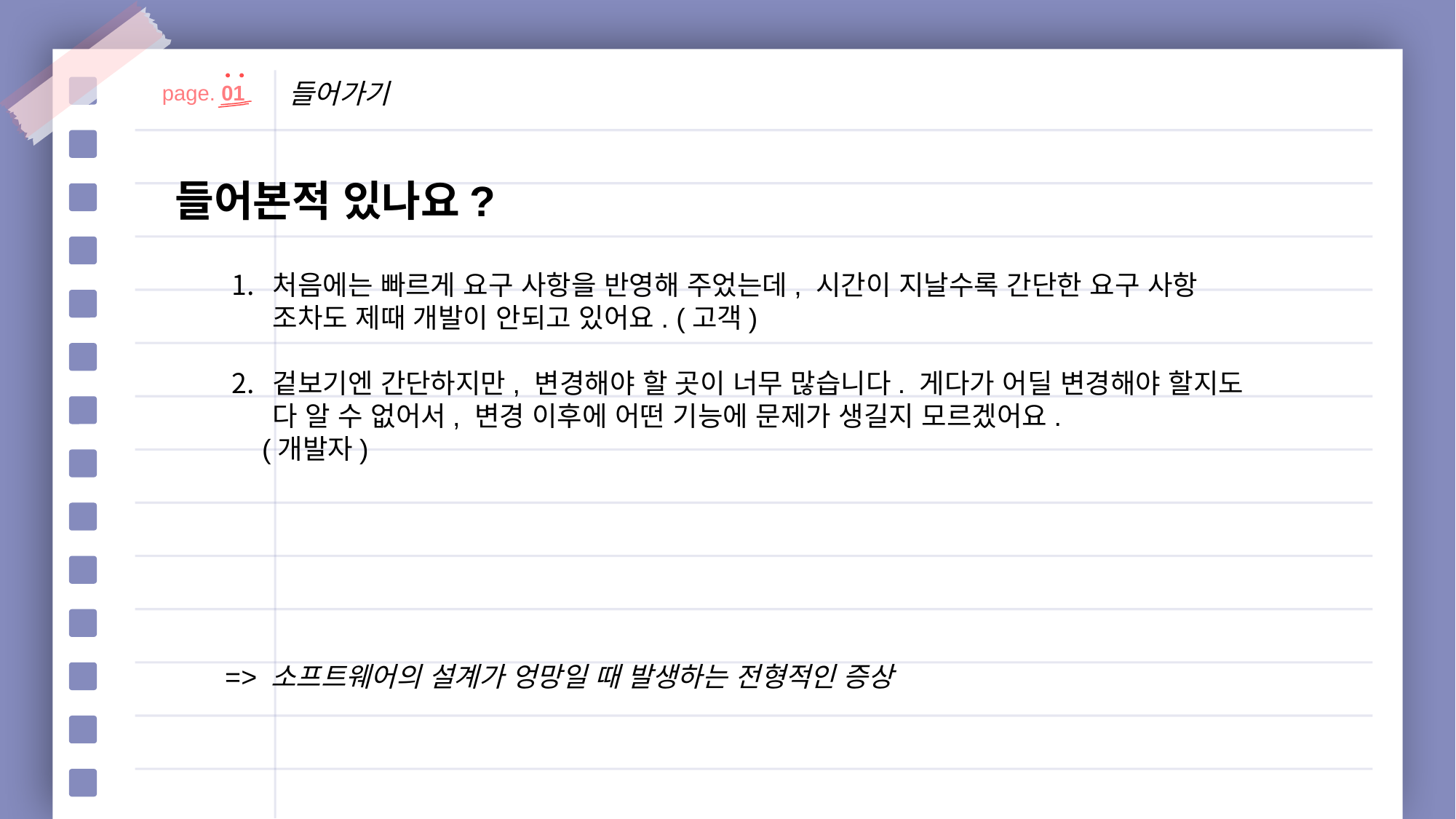

들어가기

page. 01
들어본적 있나요?
처음에는 빠르게 요구 사항을 반영해 주었는데, 시간이 지날수록 간단한 요구 사항 조차도 제때 개발이 안되고 있어요. (고객)

겉보기엔 간단하지만, 변경해야 할 곳이 너무 많습니다. 게다가 어딜 변경해야 할지도 다 알 수 없어서, 변경 이후에 어떤 기능에 문제가 생길지 모르겠어요.
    (개발자)
=> 소프트웨어의 설계가 엉망일 때 발생하는 전형적인 증상